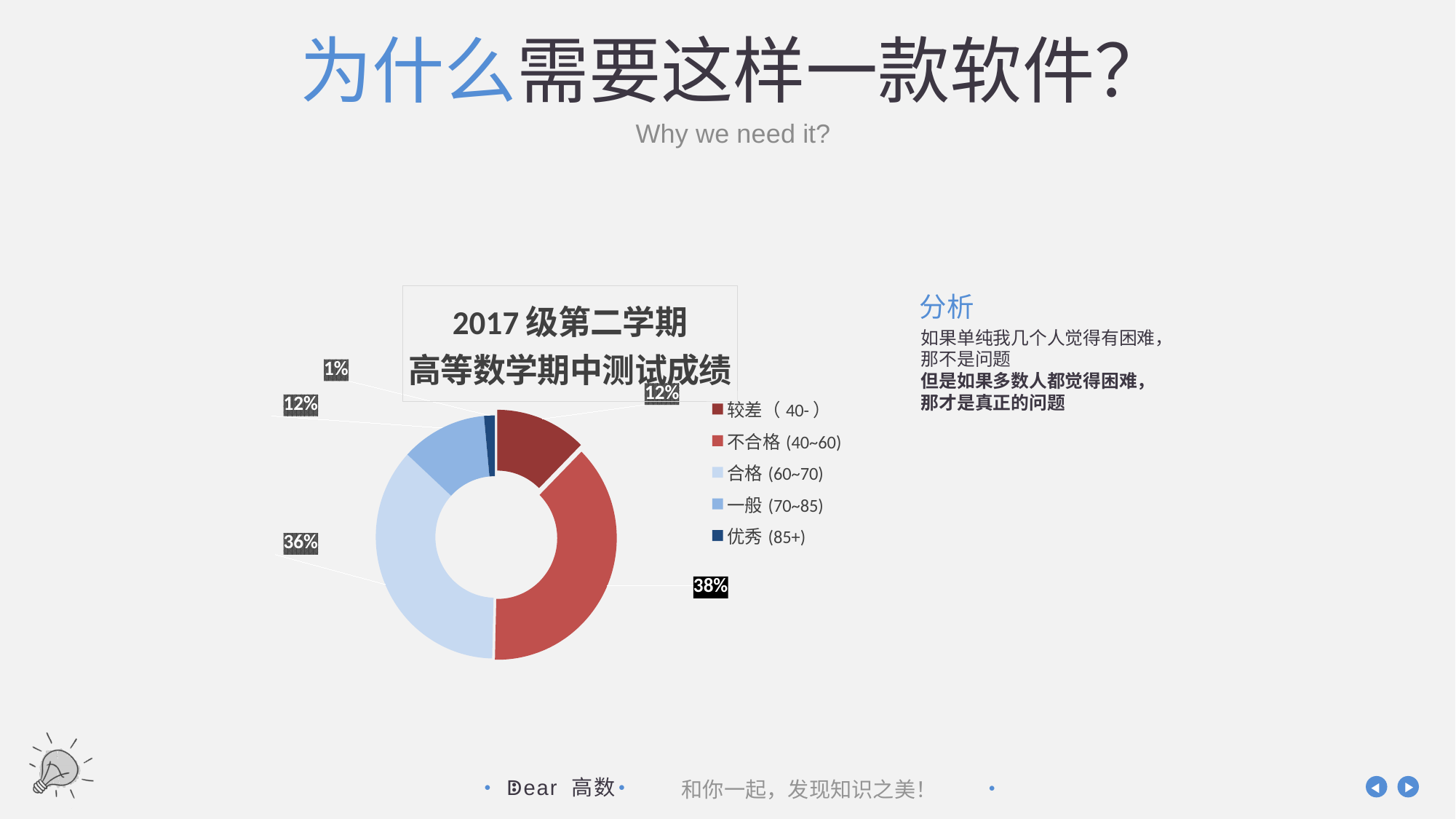

# 为什么需要这样一款软件？
Why we need it?

### Chart: 2017级第二学期
高等数学期中测试成绩

| Category | 人数 |
|---|---|
| 较差（40-） | 17.0 |
| 不合格(40~60) | 52.0 |
| 合格(60~70) | 50.0 |
| 一般(70~85) | 16.0 |
| 优秀(85+) | 2.0 |
分析
如果单纯我几个人觉得有困难，
那不是问题
但是如果多数人都觉得困难，
那才是真正的问题